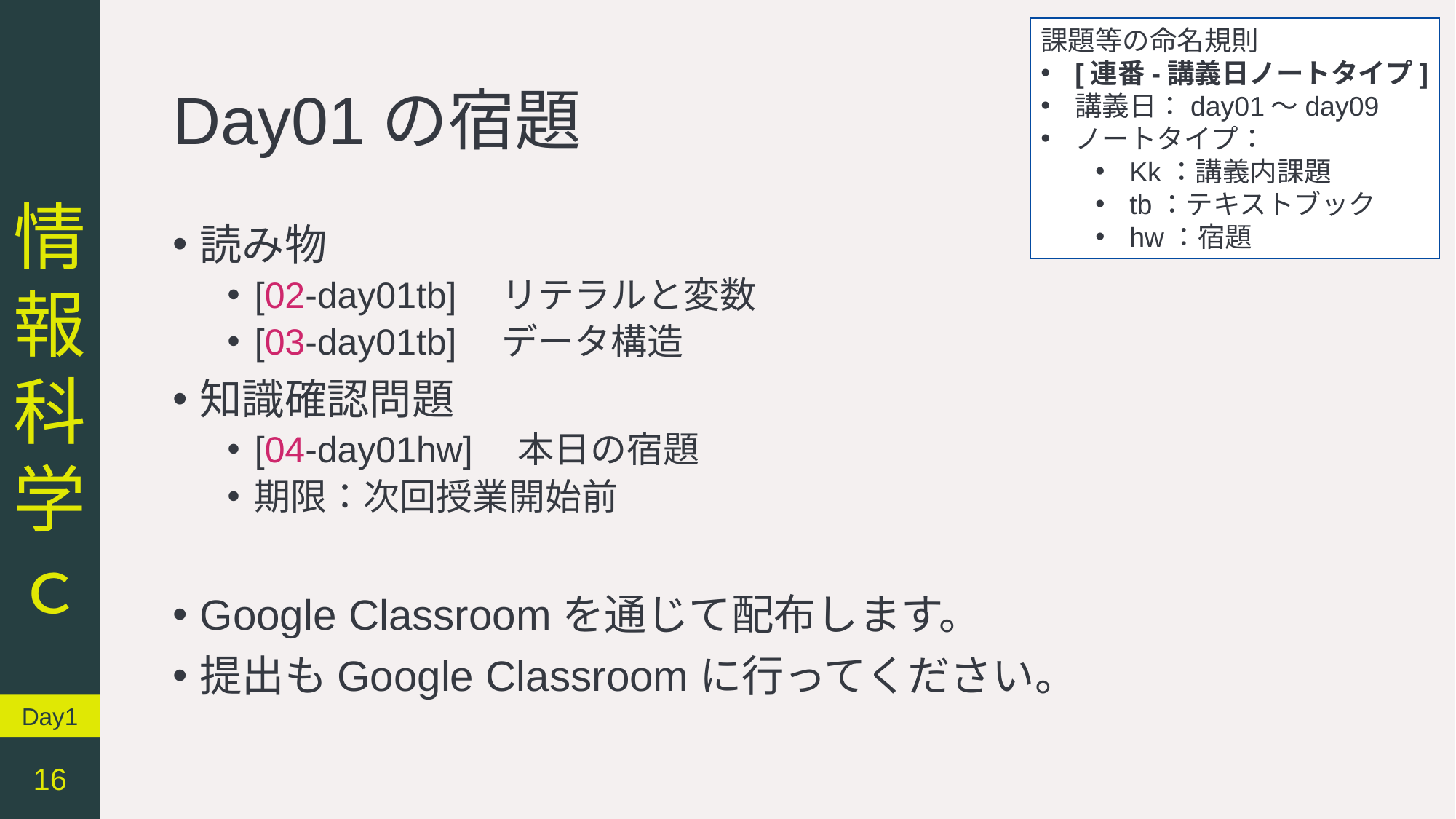

情報科学ｃ
課題等の命名規則
[連番-講義日ノートタイプ]
講義日：day01～day09
ノートタイプ：
Kk：講義内課題
tb：テキストブック
hw：宿題
# Day01の宿題
読み物
[02-day01tb]　リテラルと変数
[03-day01tb]　データ構造
知識確認問題
[04-day01hw]　本日の宿題
期限：次回授業開始前

Google Classroomを通じて配布します。
提出もGoogle Classroomに行ってください。

Day1
16